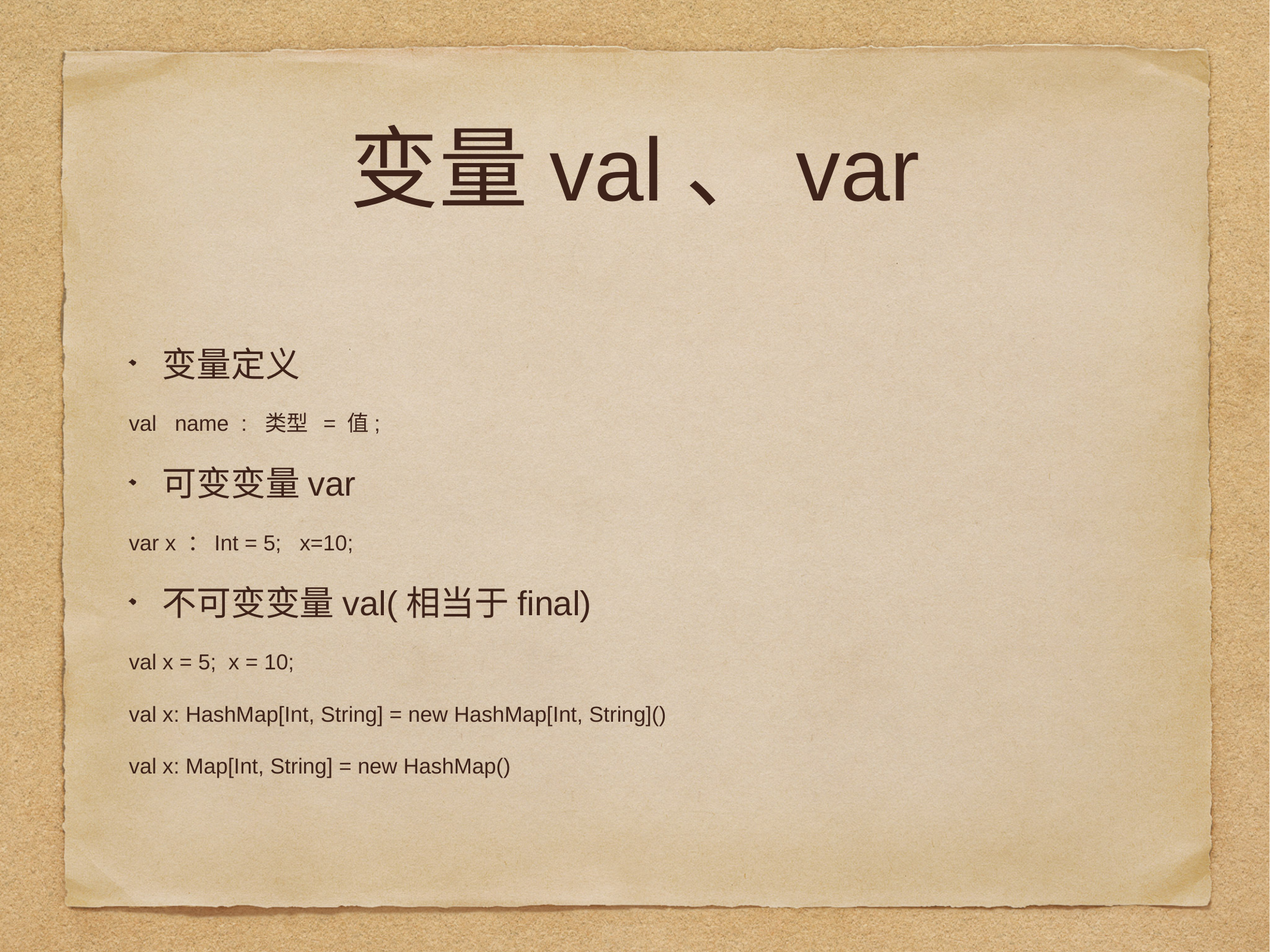

# 变量val、var
变量定义
val   name  :  类型  = 值;
可变变量var
var x ：Int = 5;   x=10;
不可变变量val(相当于final)
val x = 5;  x = 10;
val x: HashMap[Int, String] = new HashMap[Int, String]()
val x: Map[Int, String] = new HashMap()